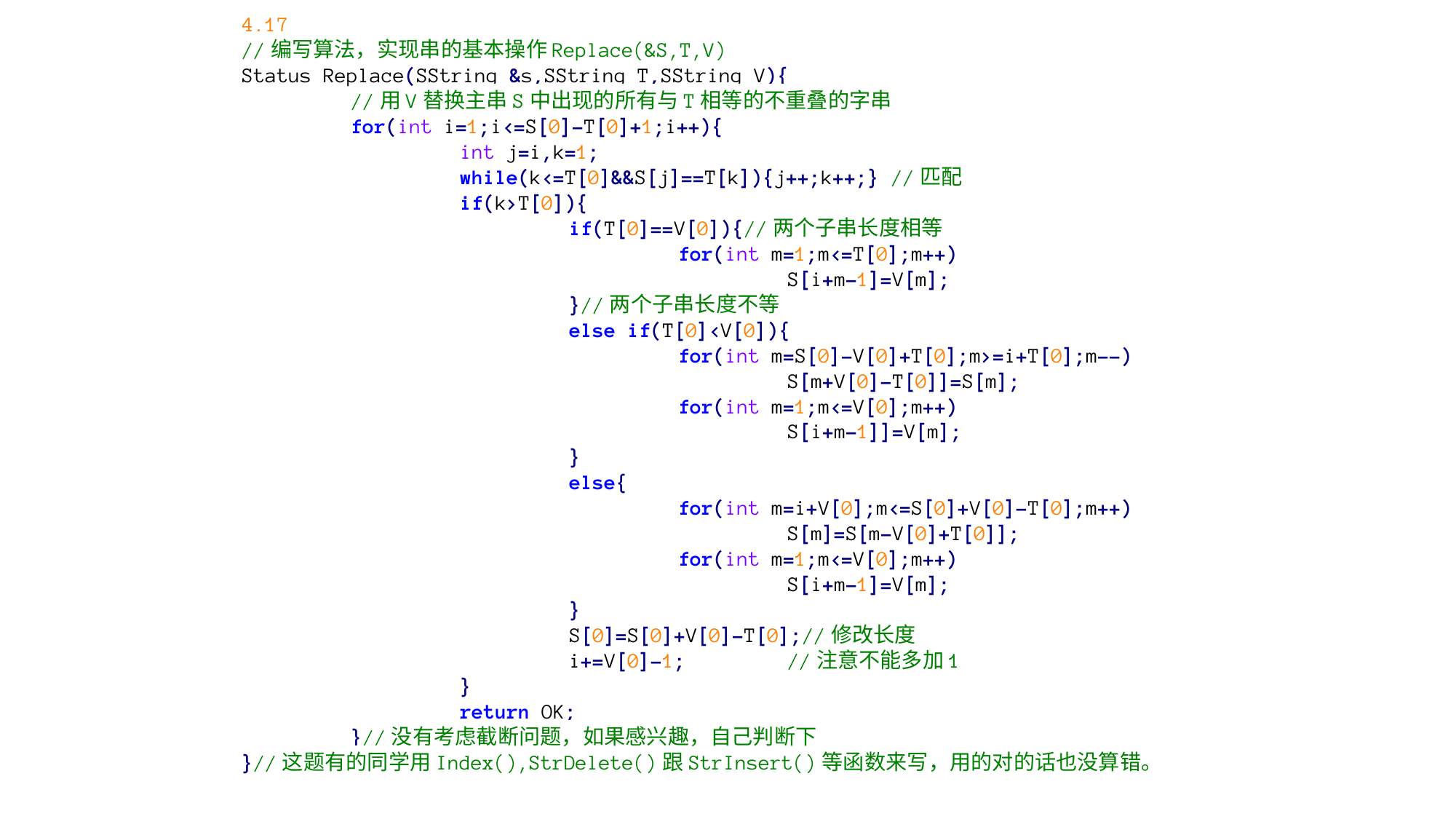

4.17
//编写算法，实现串的基本操作Replace(&S,T,V)
Status Replace(SString &s,SString T,SString V){
	//用V替换主串S中出现的所有与T相等的不重叠的字串
	for(int i=1;i<=S[0]-T[0]+1;i++){
		int j=i,k=1;
		while(k<=T[0]&&S[j]==T[k]){j++;k++;} //匹配
		if(k>T[0]){
			if(T[0]==V[0]){//两个子串长度相等
				for(int m=1;m<=T[0];m++)
					S[i+m-1]=V[m];
			}//两个子串长度不等
			else if(T[0]<V[0]){
				for(int m=S[0]-V[0]+T[0];m>=i+T[0];m--)
					S[m+V[0]-T[0]]=S[m];
				for(int m=1;m<=V[0];m++)
					S[i+m-1]]=V[m];
			}
			else{
				for(int m=i+V[0];m<=S[0]+V[0]-T[0];m++)
					S[m]=S[m-V[0]+T[0]];
				for(int m=1;m<=V[0];m++)
					S[i+m-1]=V[m];
			}
			S[0]=S[0]+V[0]-T[0];//修改长度
			i+=V[0]-1;	//注意不能多加1
		}
		return OK;
	}//没有考虑截断问题，如果感兴趣，自己判断下
}//这题有的同学用Index(),StrDelete()跟StrInsert()等函数来写，用的对的话也没算错。